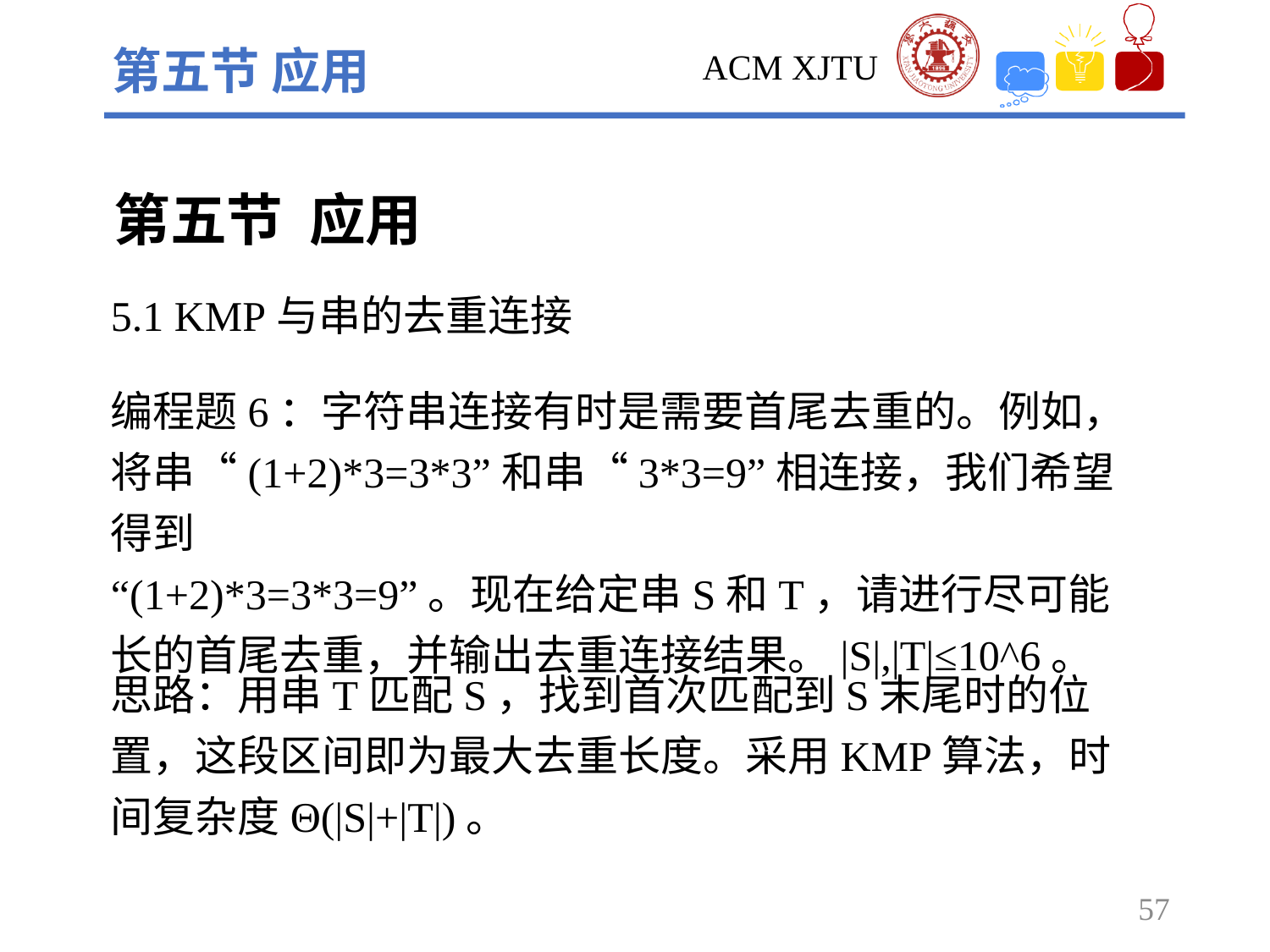

第五节 应用
第五节  应用
5.1 KMP与串的去重连接
编程题6：字符串连接有时是需要首尾去重的。例如，将串“(1+2)*3=3*3”和串“3*3=9”相连接，我们希望得到
“(1+2)*3=3*3=9”。现在给定串S和T，请进行尽可能长的首尾去重，并输出去重连接结果。|S|,|T|≤10^6。
思路：用串T匹配S，找到首次匹配到S末尾时的位置，这段区间即为最大去重长度。采用KMP算法，时间复杂度Θ(|S|+|T|)。
57